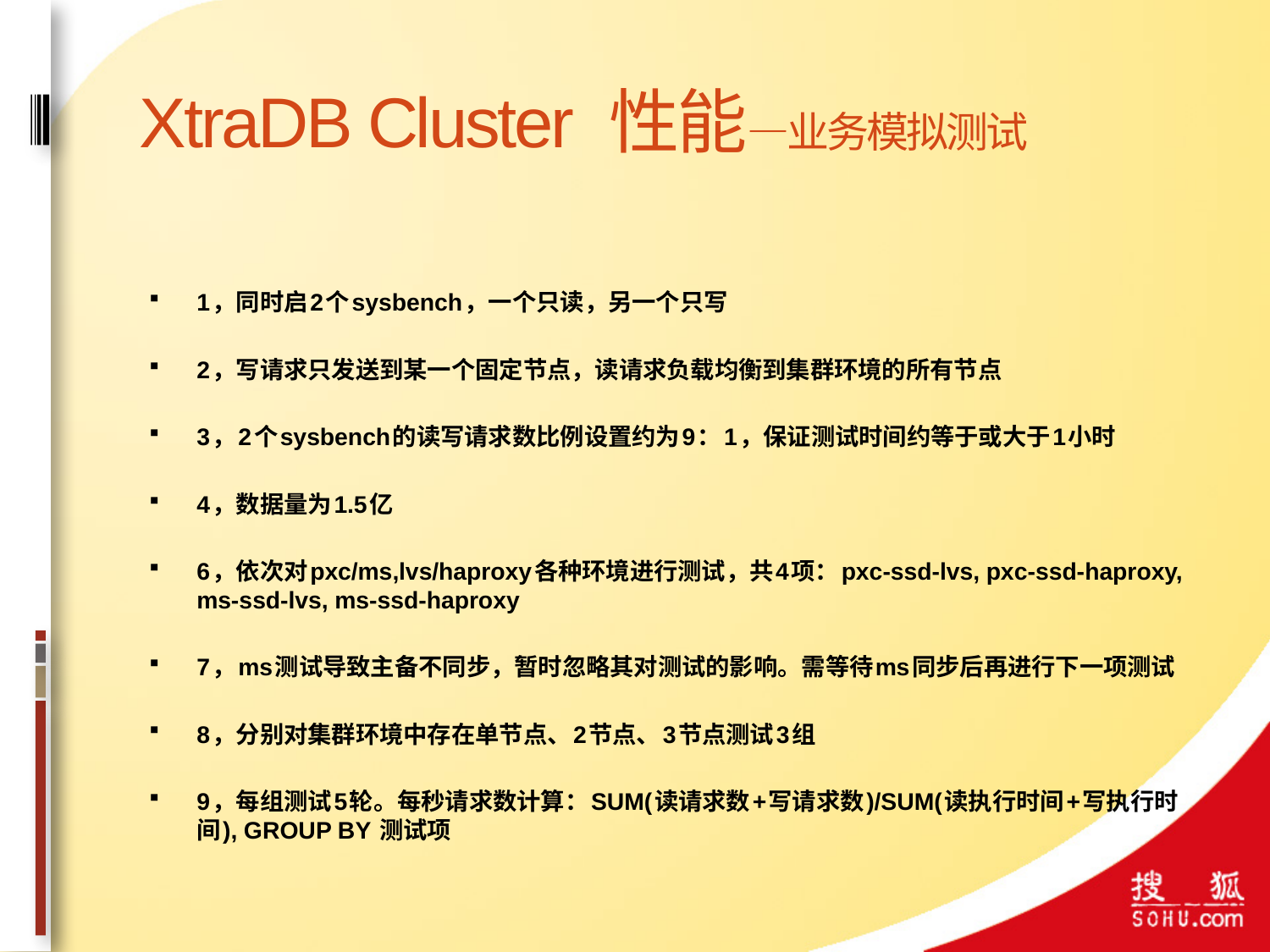

# XtraDB Cluster 性能—业务模拟测试

1，同时启2个sysbench，一个只读，另一个只写

2，写请求只发送到某一个固定节点，读请求负载均衡到集群环境的所有节点

3，2个sysbench的读写请求数比例设置约为9：1，保证测试时间约等于或大于1小时

4，数据量为1.5亿

6，依次对pxc/ms,lvs/haproxy各种环境进行测试，共4项：pxc-ssd-lvs, pxc-ssd-haproxy, ms-ssd-lvs, ms-ssd-haproxy

7，ms测试导致主备不同步，暂时忽略其对测试的影响。需等待ms同步后再进行下一项测试

8，分别对集群环境中存在单节点、2节点、3节点测试3组

9，每组测试5轮。每秒请求数计算：SUM(读请求数+写请求数)/SUM(读执行时间+写执行时间), GROUP BY 测试项